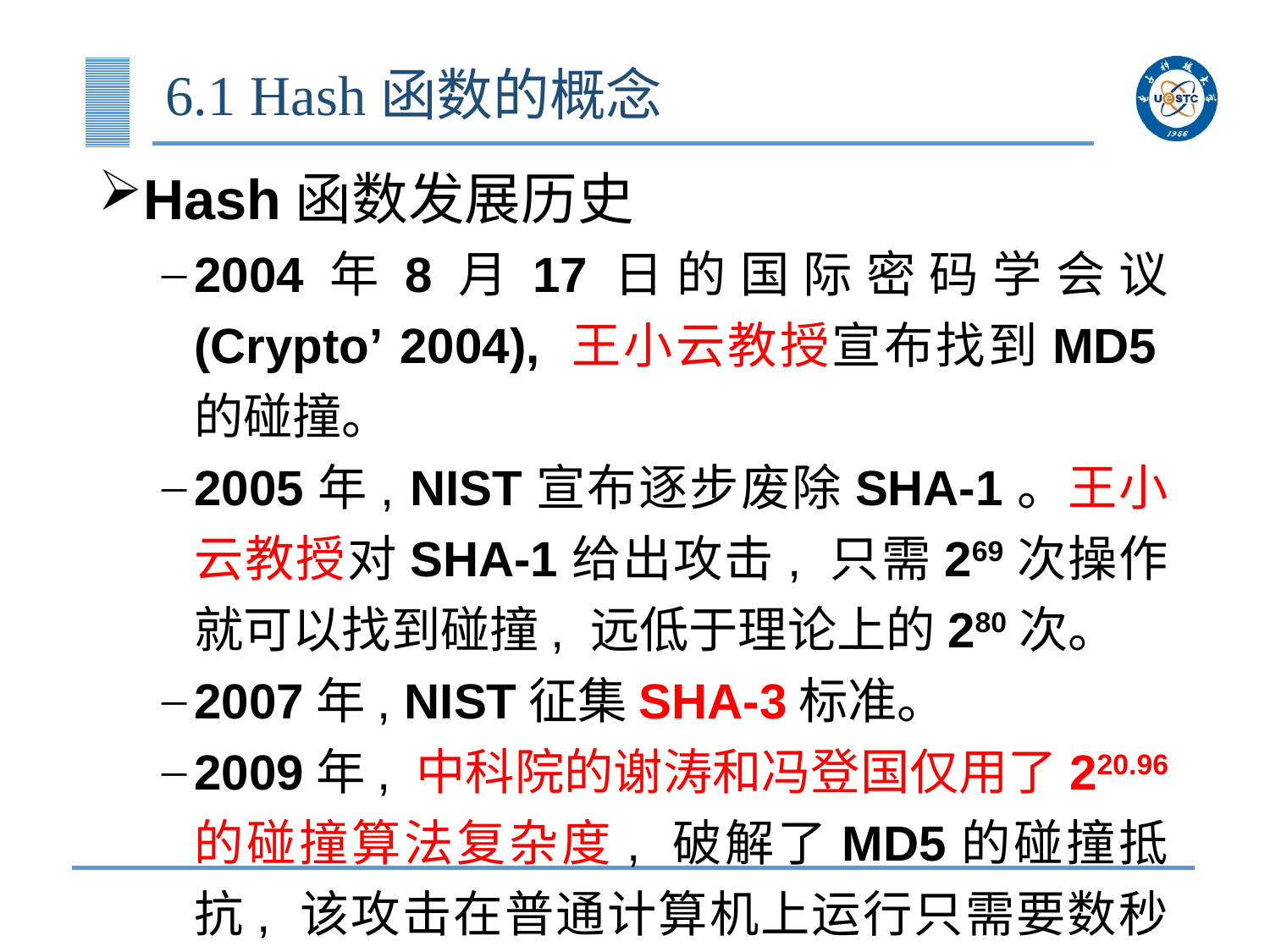

# 6.1 Hash函数的概念
Hash函数发展历史
2004年8月17日的国际密码学会议 (Crypto’ 2004), 王小云教授宣布找到MD5的碰撞。
2005年, NIST宣布逐步废除SHA-1。王小云教授对SHA-1给出攻击, 只需269次操作就可以找到碰撞, 远低于理论上的280次。
2007年, NIST征集SHA-3标准。
2009年, 中科院的谢涛和冯登国仅用了220.96的碰撞算法复杂度, 破解了MD5的碰撞抵抗, 该攻击在普通计算机上运行只需要数秒钟。